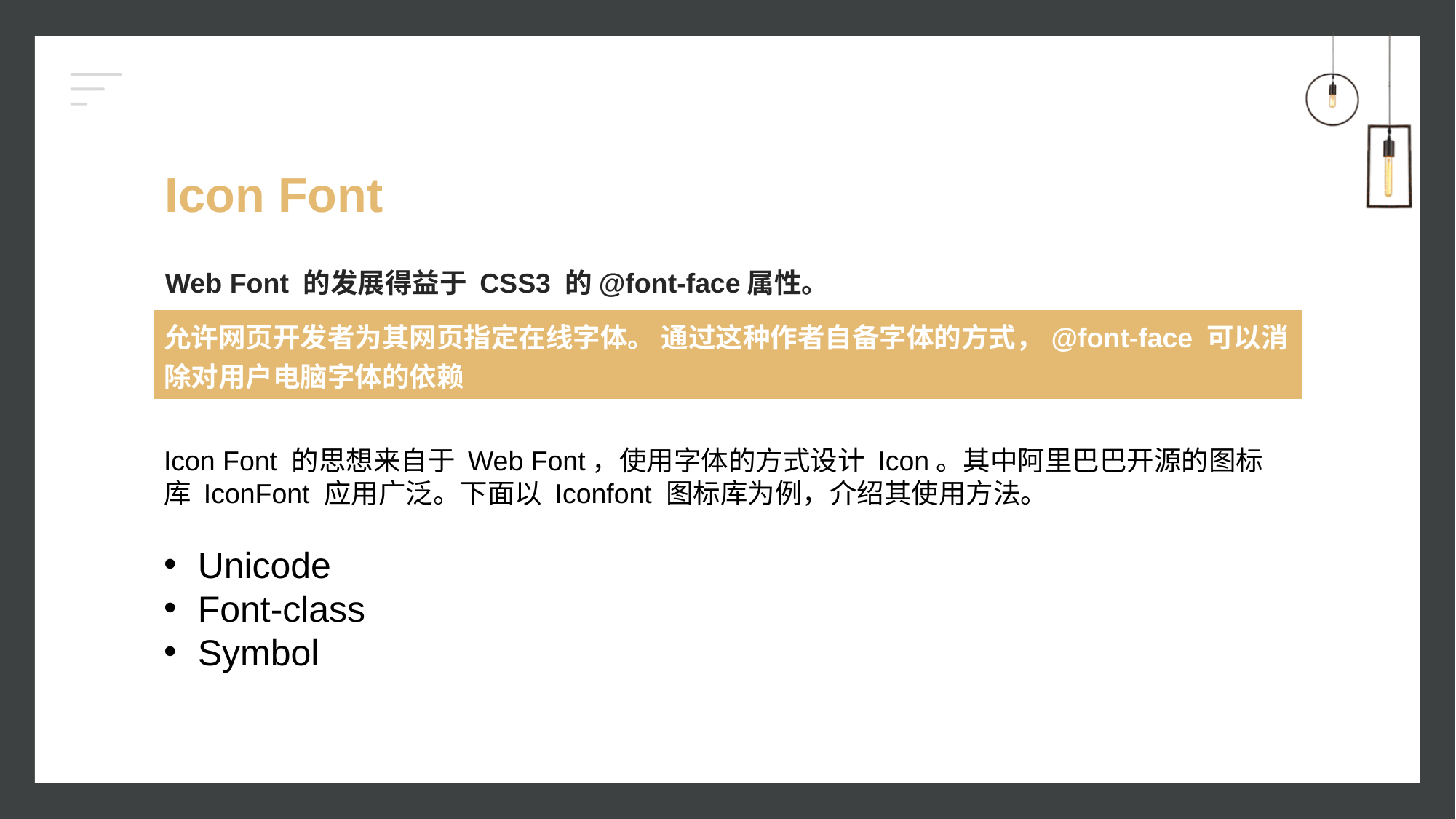

# Icon Font
Web Font 的发展得益于 CSS3 的@font-face属性。

| 允许网页开发者为其网页指定在线字体。 通过这种作者自备字体的方式，@font-face 可以消除对用户电脑字体的依赖 |
| --- |
Icon Font 的思想来自于 Web Font，使用字体的方式设计 Icon。其中阿里巴巴开源的图标库 IconFont 应用广泛。下面以 Iconfont 图标库为例，介绍其使用方法。

Unicode
Font-class
Symbol